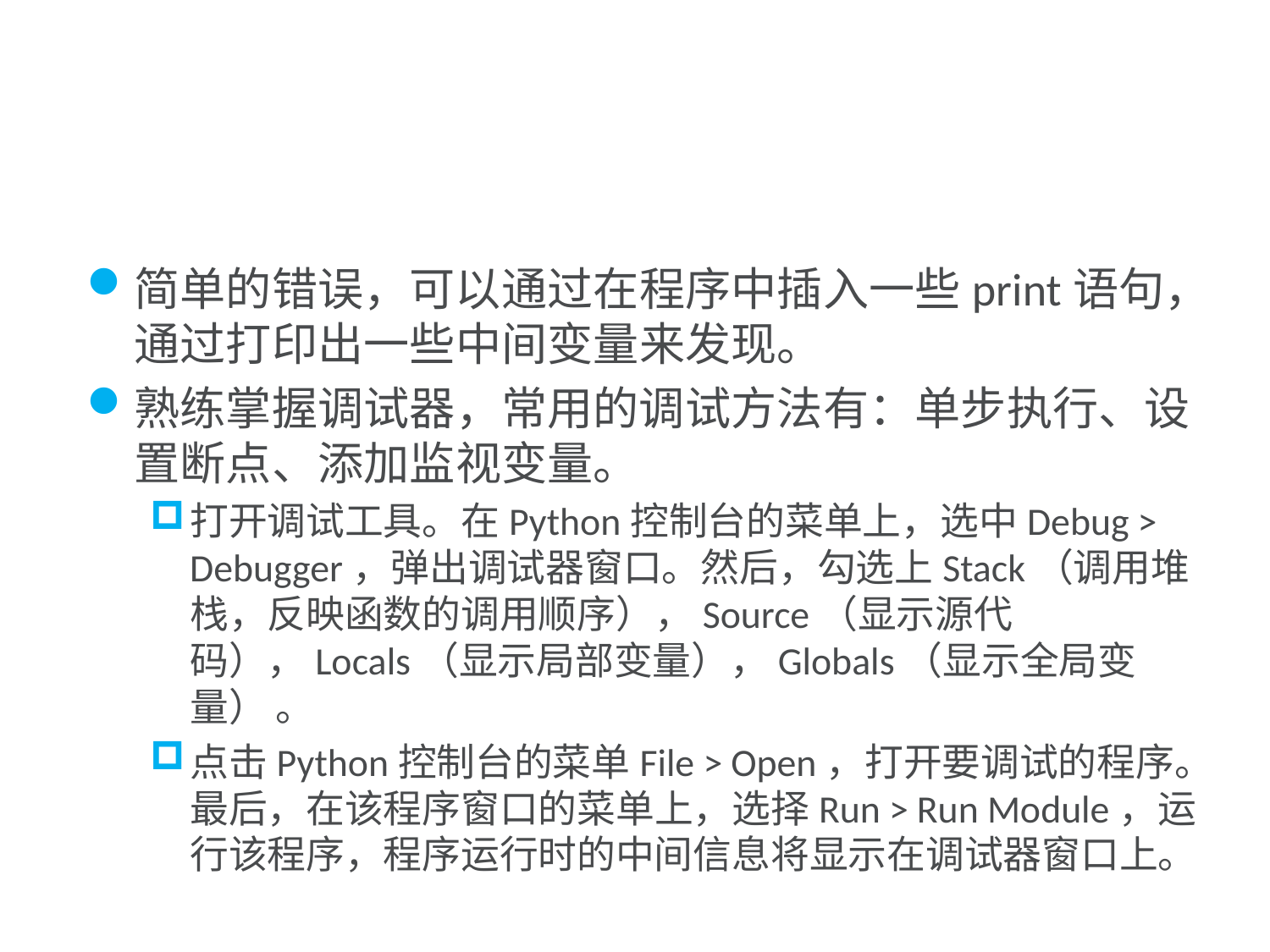

程序调试

简单的错误，可以通过在程序中插入一些print语句，通过打印出一些中间变量来发现。
熟练掌握调试器，常用的调试方法有：单步执行、设置断点、添加监视变量。
打开调试工具。在Python控制台的菜单上，选中Debug > Debugger，弹出调试器窗口。然后，勾选上Stack（调用堆栈，反映函数的调用顺序），Source（显示源代码），Locals（显示局部变量），Globals（显示全局变量） 。
点击Python控制台的菜单File > Open，打开要调试的程序。最后，在该程序窗口的菜单上，选择Run > Run Module，运行该程序，程序运行时的中间信息将显示在调试器窗口上。